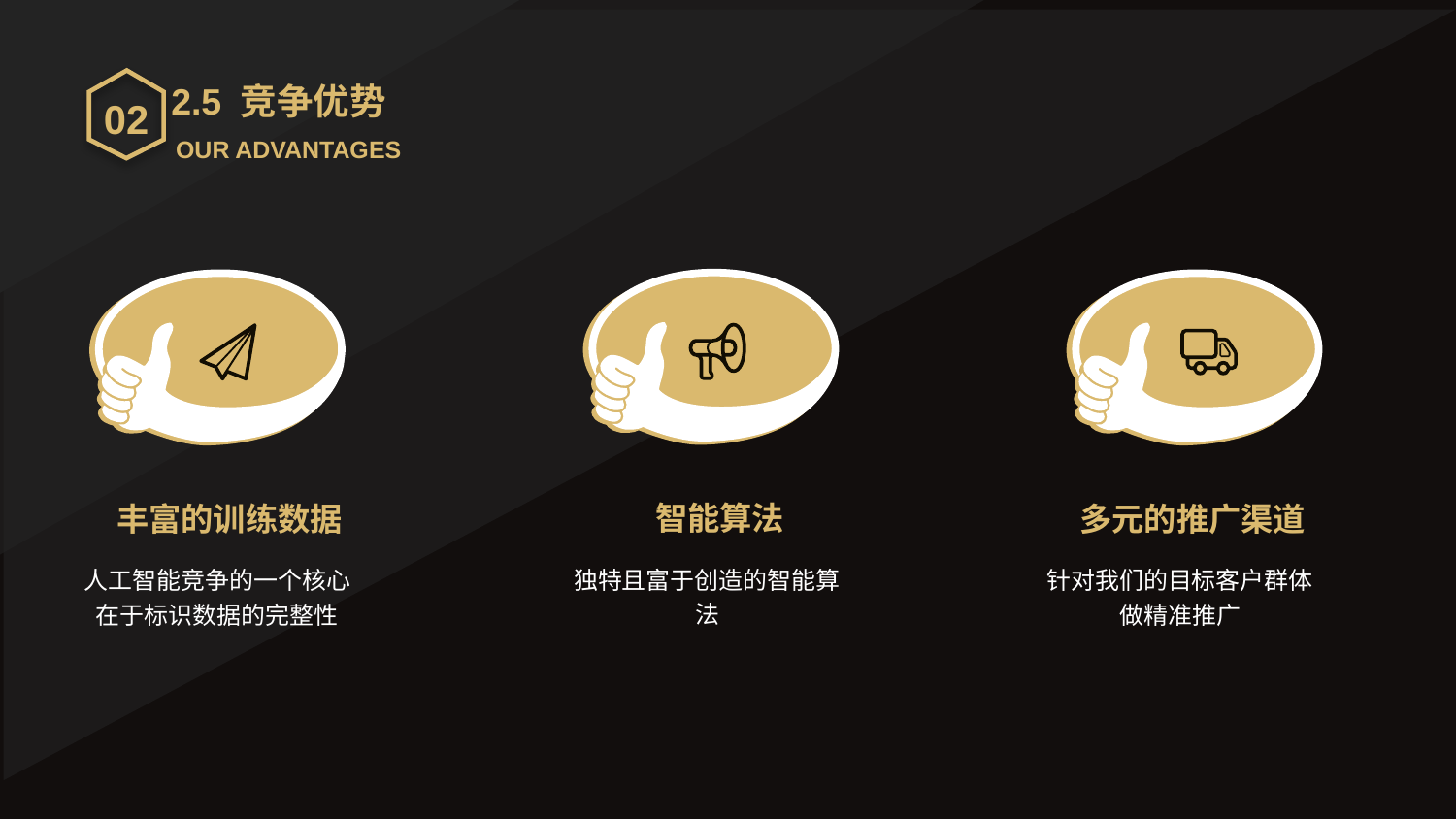

02
2.5 竞争优势
OUR ADVANTAGES

智能算法
丰富的训练数据
多元的推广渠道
独特且富于创造的智能算法
人工智能竞争的一个核心在于标识数据的完整性
针对我们的目标客户群体做精准推广